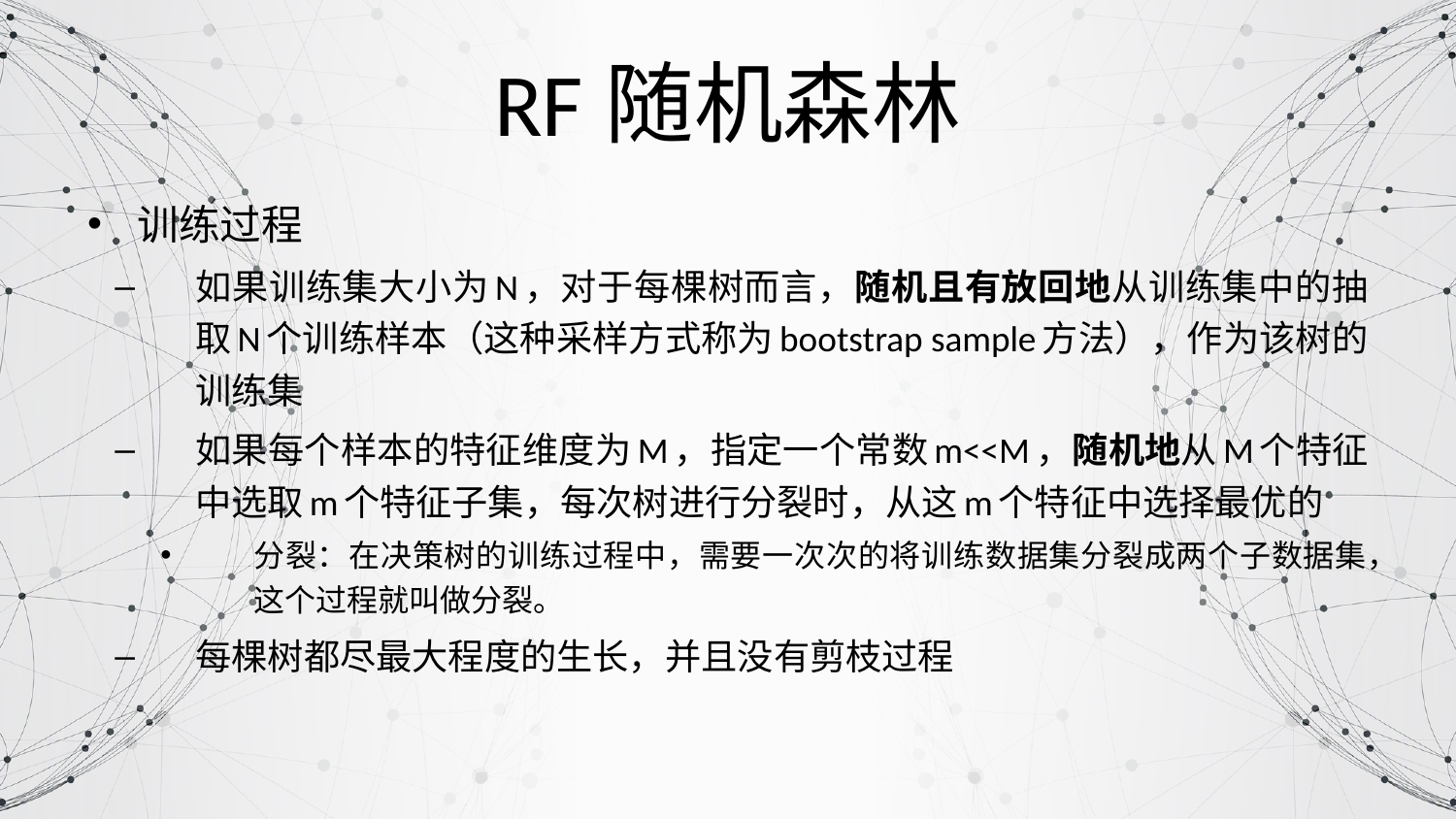

# RF随机森林
训练过程
如果训练集大小为N，对于每棵树而言，随机且有放回地从训练集中的抽取N个训练样本（这种采样方式称为bootstrap sample方法），作为该树的训练集
如果每个样本的特征维度为M，指定一个常数m<<M，随机地从M个特征中选取m个特征子集，每次树进行分裂时，从这m个特征中选择最优的
分裂：在决策树的训练过程中，需要一次次的将训练数据集分裂成两个子数据集，这个过程就叫做分裂。
每棵树都尽最大程度的生长，并且没有剪枝过程